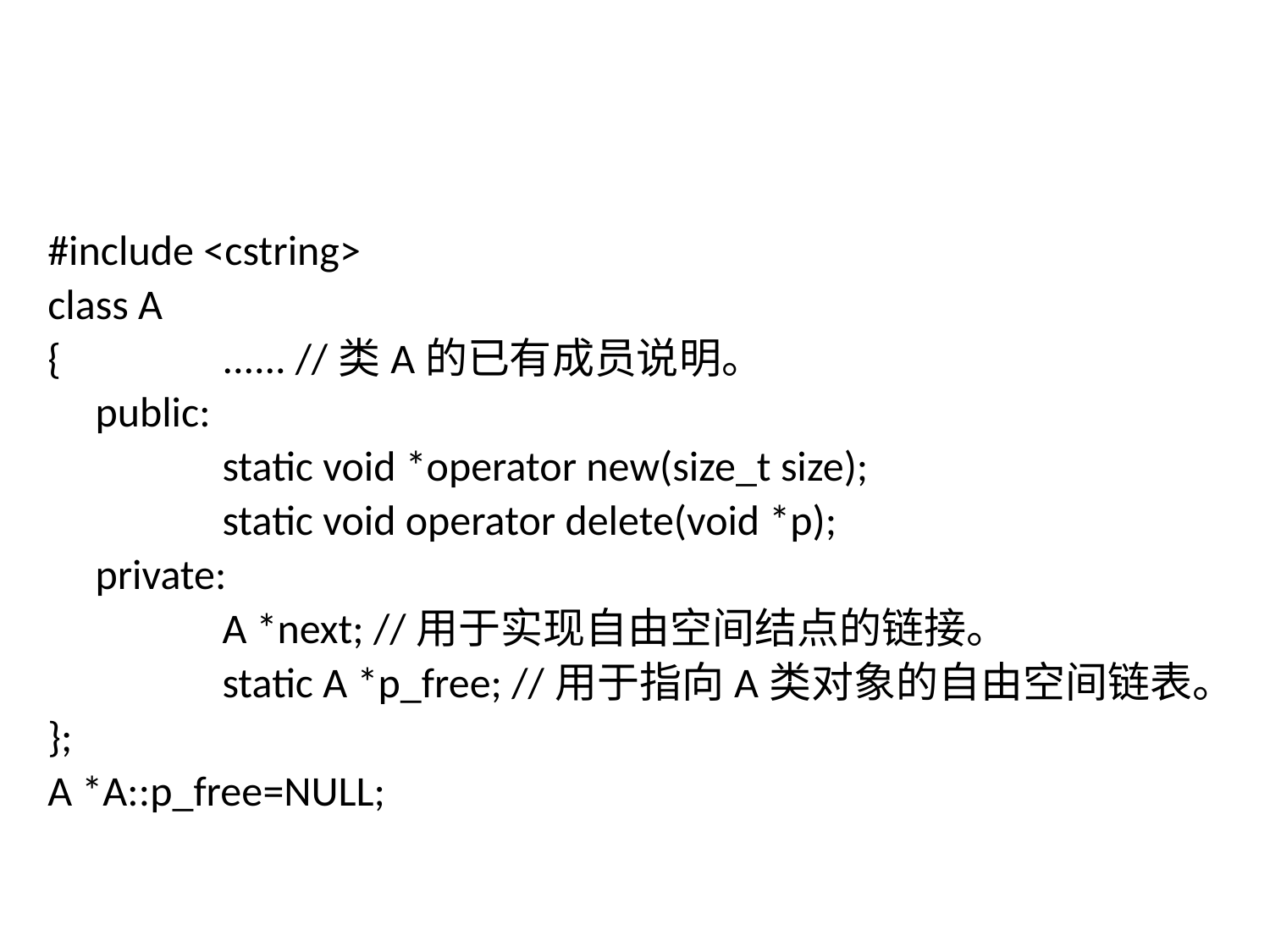

#
#include <cstring>
class A
{		...... //类A的已有成员说明。
	public:
		static void *operator new(size_t size);
		static void operator delete(void *p);
	private:
		A *next; //用于实现自由空间结点的链接。
		static A *p_free; //用于指向A类对象的自由空间链表。
};
A *A::p_free=NULL;